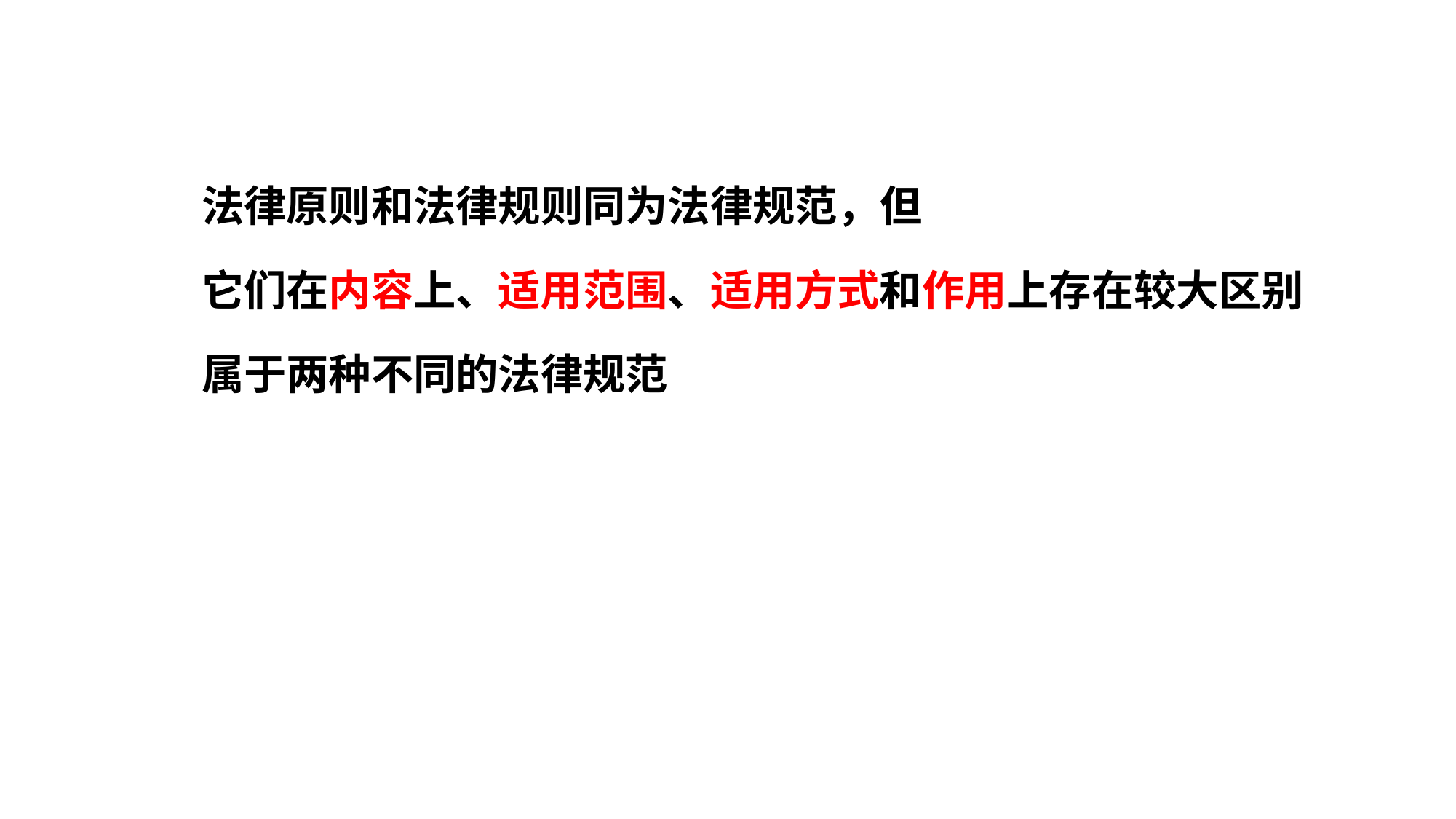

法律原则和法律规则同为法律规范，但
它们在内容上、适用范围、适用方式和作用上存在较大区别
属于两种不同的法律规范